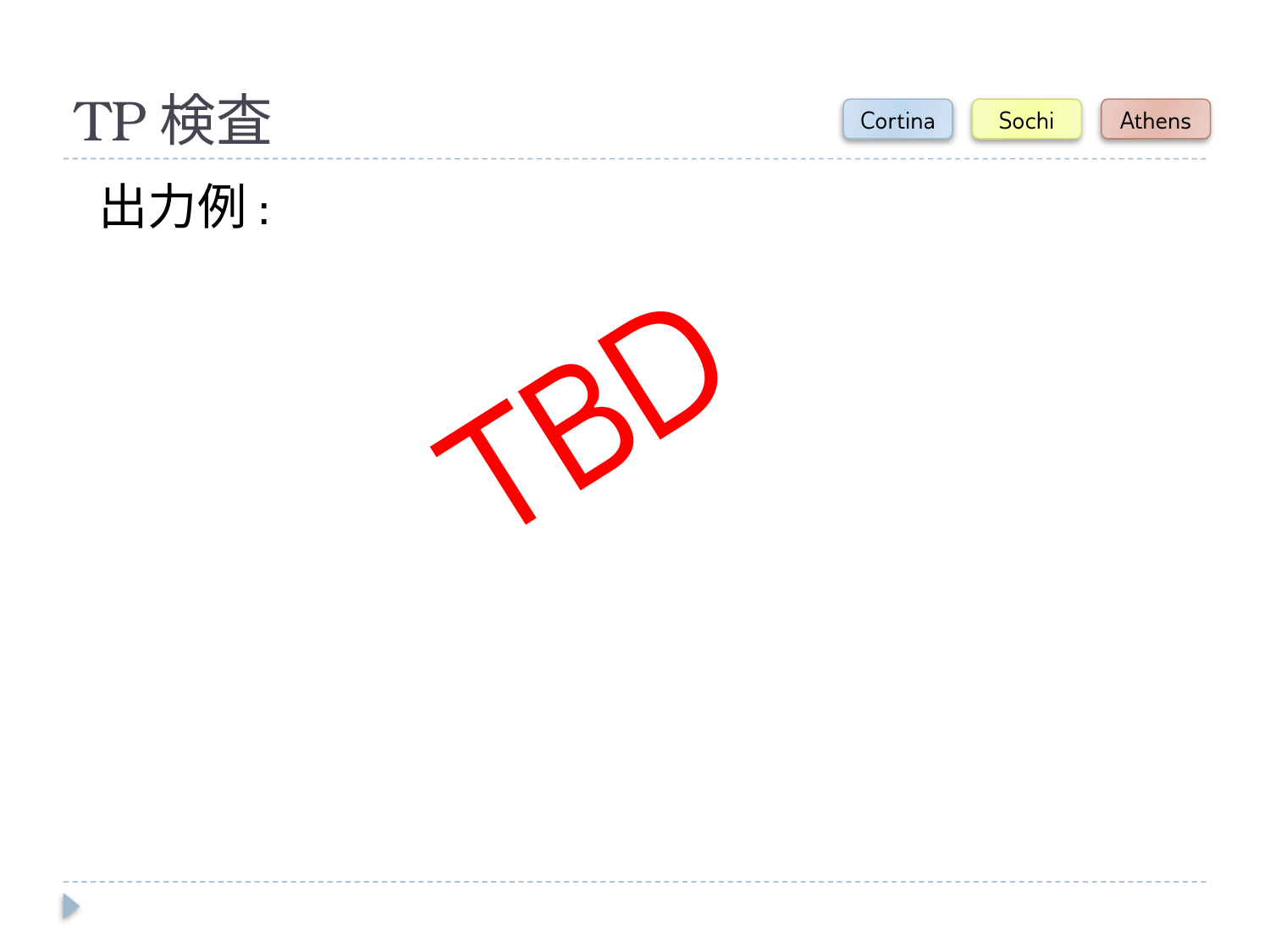

# TP検査
Cortina
Sochi
Athens
 出力例:
TBD